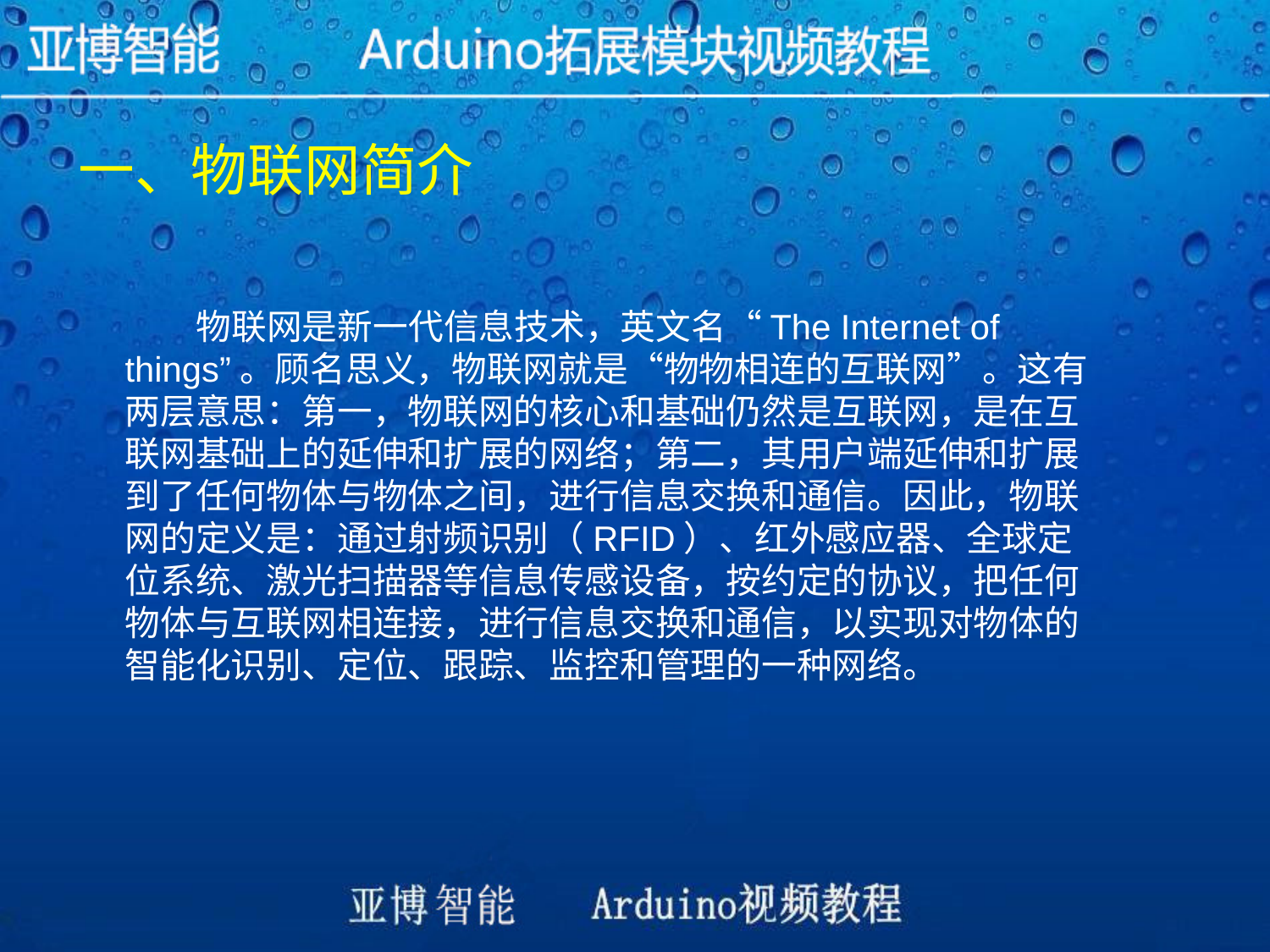

一、物联网简介
        物联网是新一代信息技术，英文名“The Internet of things”。顾名思义，物联网就是“物物相连的互联网”。这有两层意思：第一，物联网的核心和基础仍然是互联网，是在互联网基础上的延伸和扩展的网络；第二，其用户端延伸和扩展到了任何物体与物体之间，进行信息交换和通信。因此，物联网的定义是：通过射频识别（RFID）、红外感应器、全球定位系统、激光扫描器等信息传感设备，按约定的协议，把任何物体与互联网相连接，进行信息交换和通信，以实现对物体的智能化识别、定位、跟踪、监控和管理的一种网络。